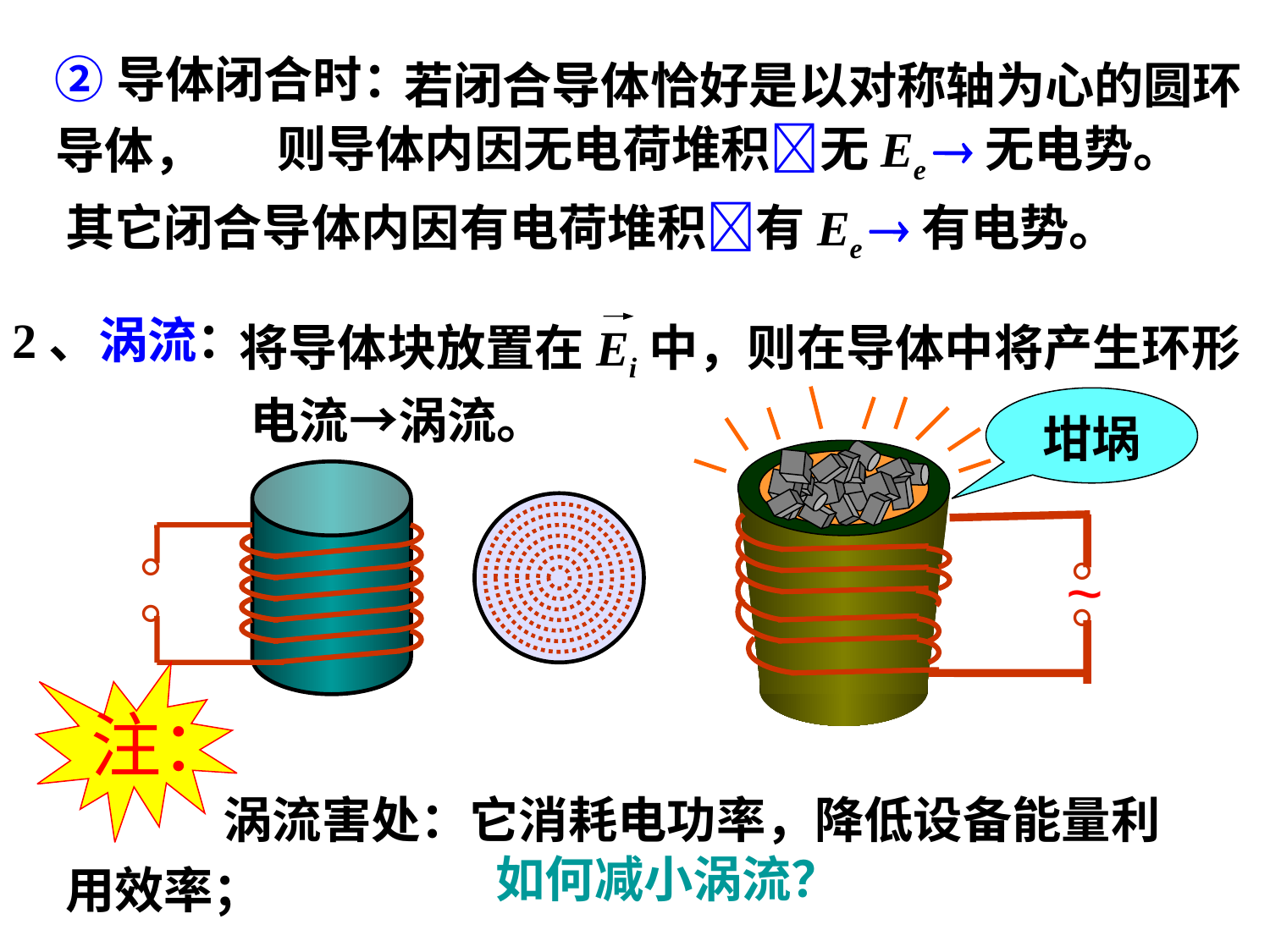

②导体闭合时：
                              若闭合导体恰好是以对称轴为心的圆环导体，
则导体内因无电荷堆积→无Ee →无电势。
其它闭合导体内因有电荷堆积→有Ee →有电势。
2、涡流：
               将导体块放置在Ei中，则在导体中将产生环形
                电流→涡流。

坩埚

。

~

。

。

。

注：
             涡流害处：它消耗电功率，降低设备能量利用效率；
如何减小涡流？
20